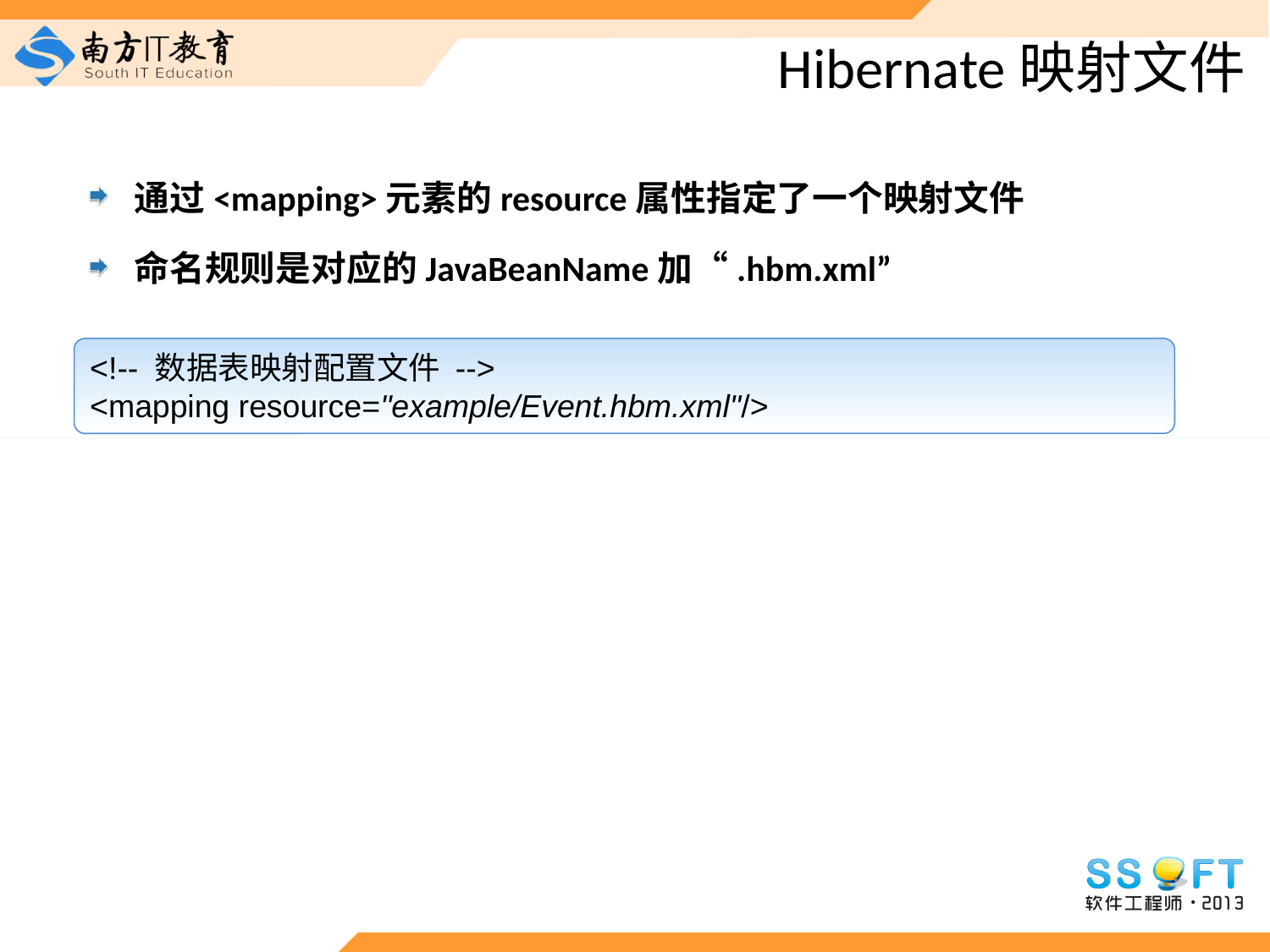

# Hibernate映射文件
通过<mapping>元素的resource属性指定了一个映射文件
命名规则是对应的JavaBeanName加“.hbm.xml”
<!-- 数据表映射配置文件 -->
<mapping resource="example/Event.hbm.xml"/>